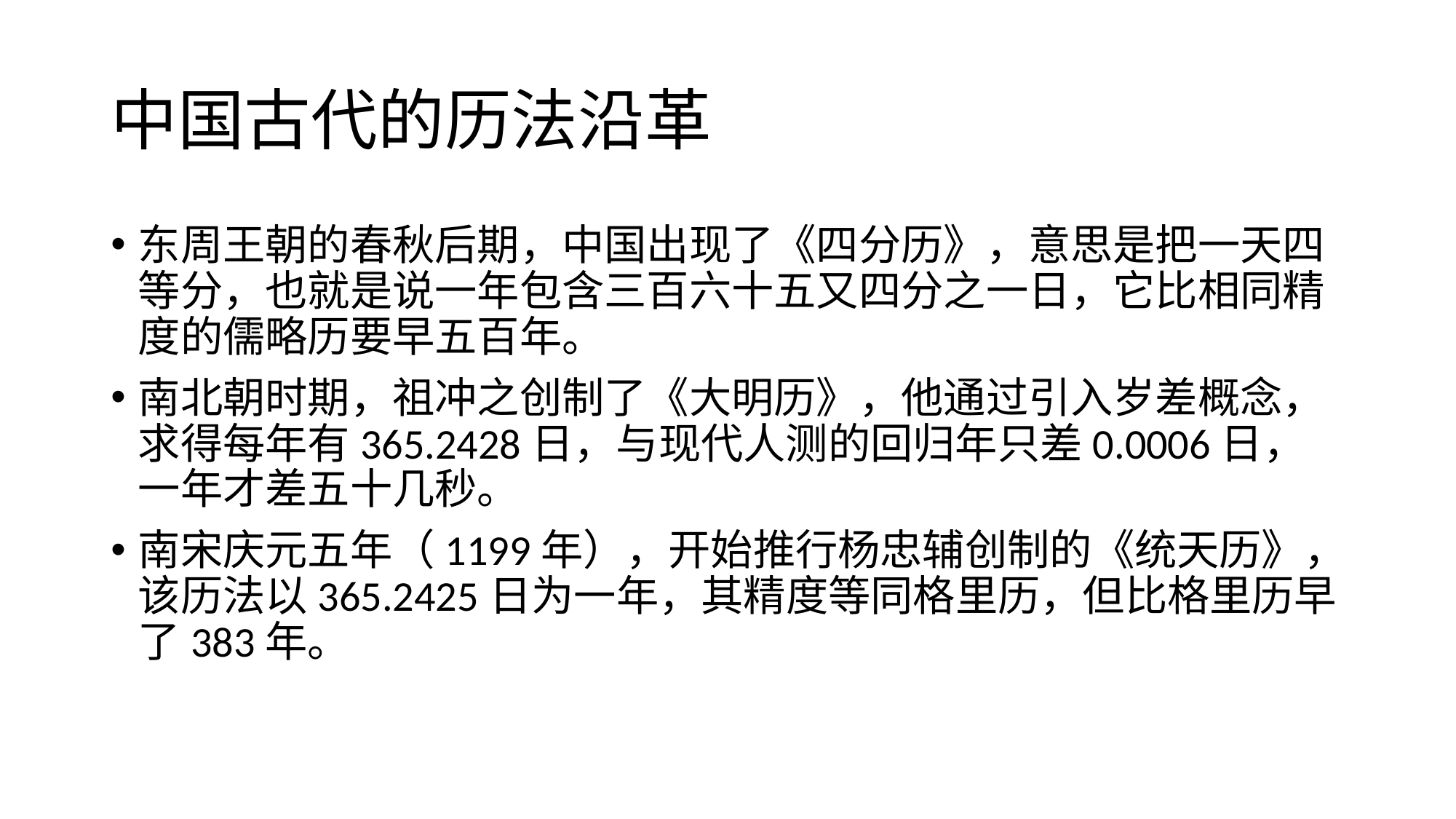

# 中国古代的历法沿革
东周王朝的春秋后期，中国出现了《四分历》，意思是把一天四等分，也就是说一年包含三百六十五又四分之一日，它比相同精度的儒略历要早五百年。
南北朝时期，祖冲之创制了《大明历》，他通过引入岁差概念，求得每年有365.2428日，与现代人测的回归年只差0.0006日，一年才差五十几秒。
南宋庆元五年（1199年），开始推行杨忠辅创制的《统天历》，该历法以365.2425日为一年，其精度等同格里历，但比格里历早了383年。